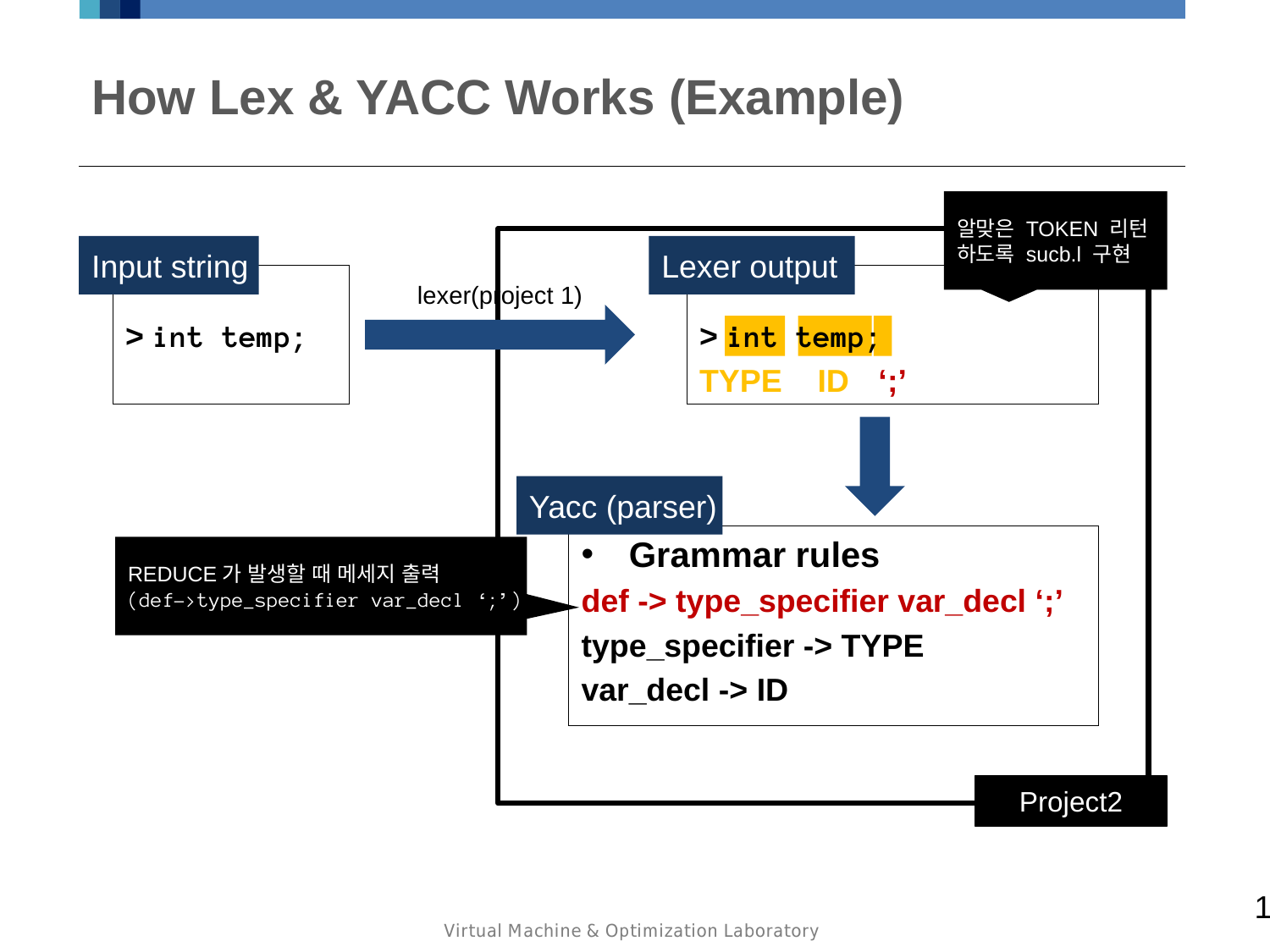

# How Lex & YACC Works (Example)
알맞은 TOKEN 리턴
하도록 sucb.l 구현

Input string
Lexer output
> int temp;
> int temp;
lexer(project 1)

TYPE
ID
‘;’

Yacc (parser)
Grammar rules
def -> type_specifier var_decl ‘;’
type_specifier -> TYPE
var_decl -> ID
REDUCE가 발생할 때 메세지 출력
(def->type_specifier var_decl ‘;’)
Project2